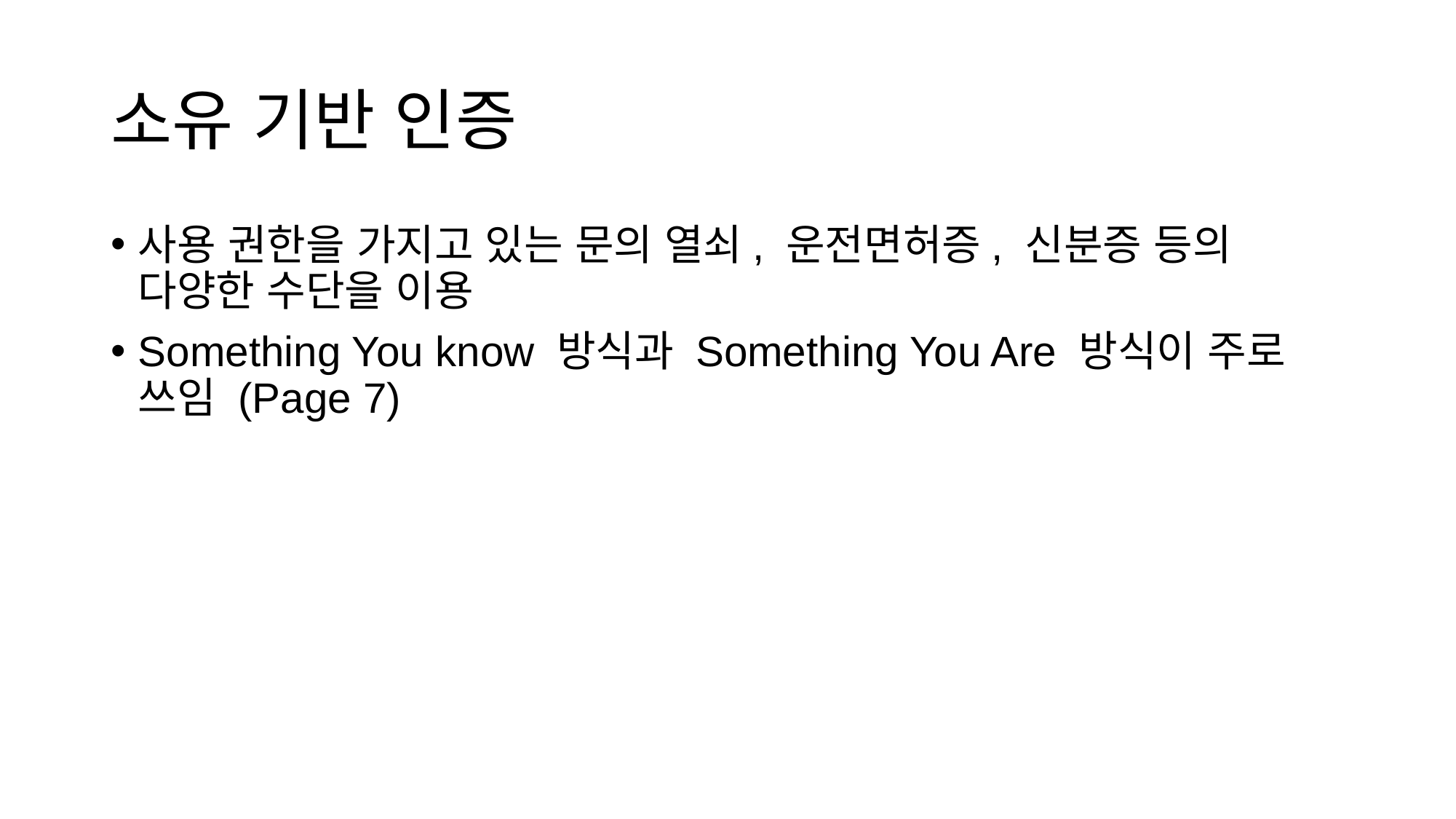

# 소유 기반 인증
사용 권한을 가지고 있는 문의 열쇠, 운전면허증, 신분증 등의 다양한 수단을 이용
Something You know 방식과 Something You Are 방식이 주로 쓰임 (Page 7)